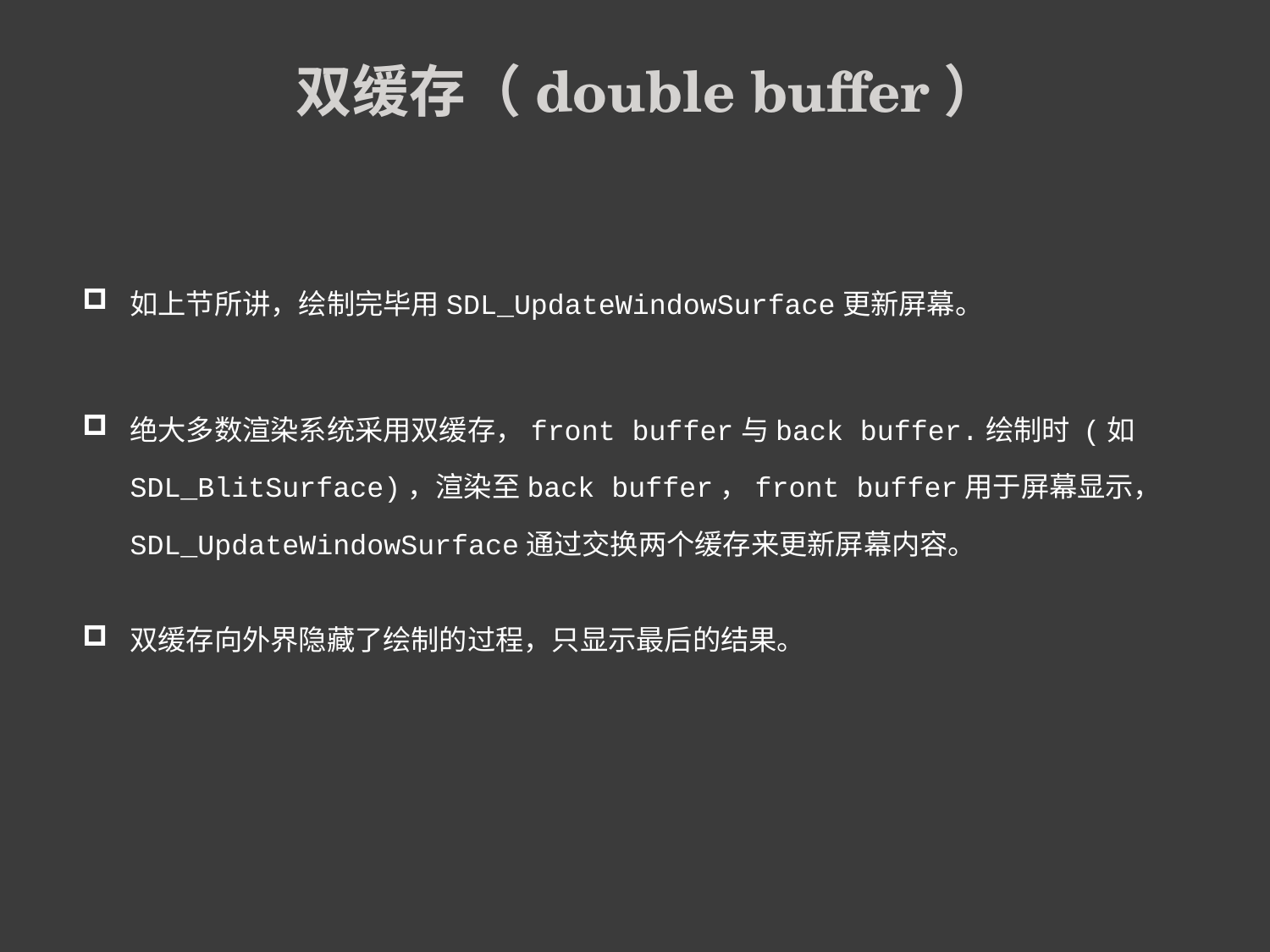

双缓存（double buffer）

如上节所讲，绘制完毕用SDL_UpdateWindowSurface更新屏幕。

绝大多数渲染系统采用双缓存，front buffer与back buffer.绘制时 (如SDL_BlitSurface)，渲染至back buffer，front buffer用于屏幕显示， SDL_UpdateWindowSurface通过交换两个缓存来更新屏幕内容。

双缓存向外界隐藏了绘制的过程，只显示最后的结果。